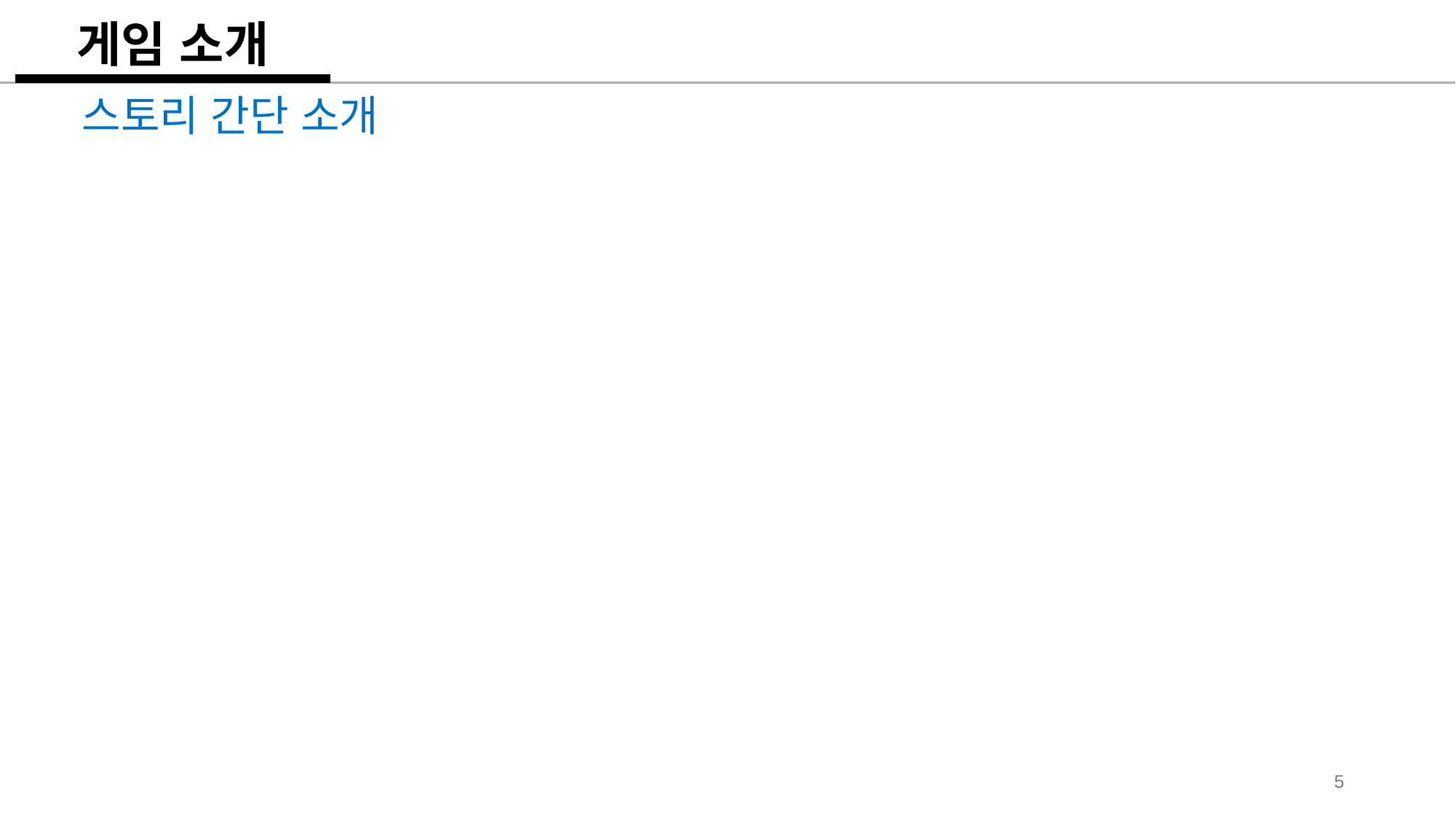

# 게임 소개
스토리 간단 소개
5